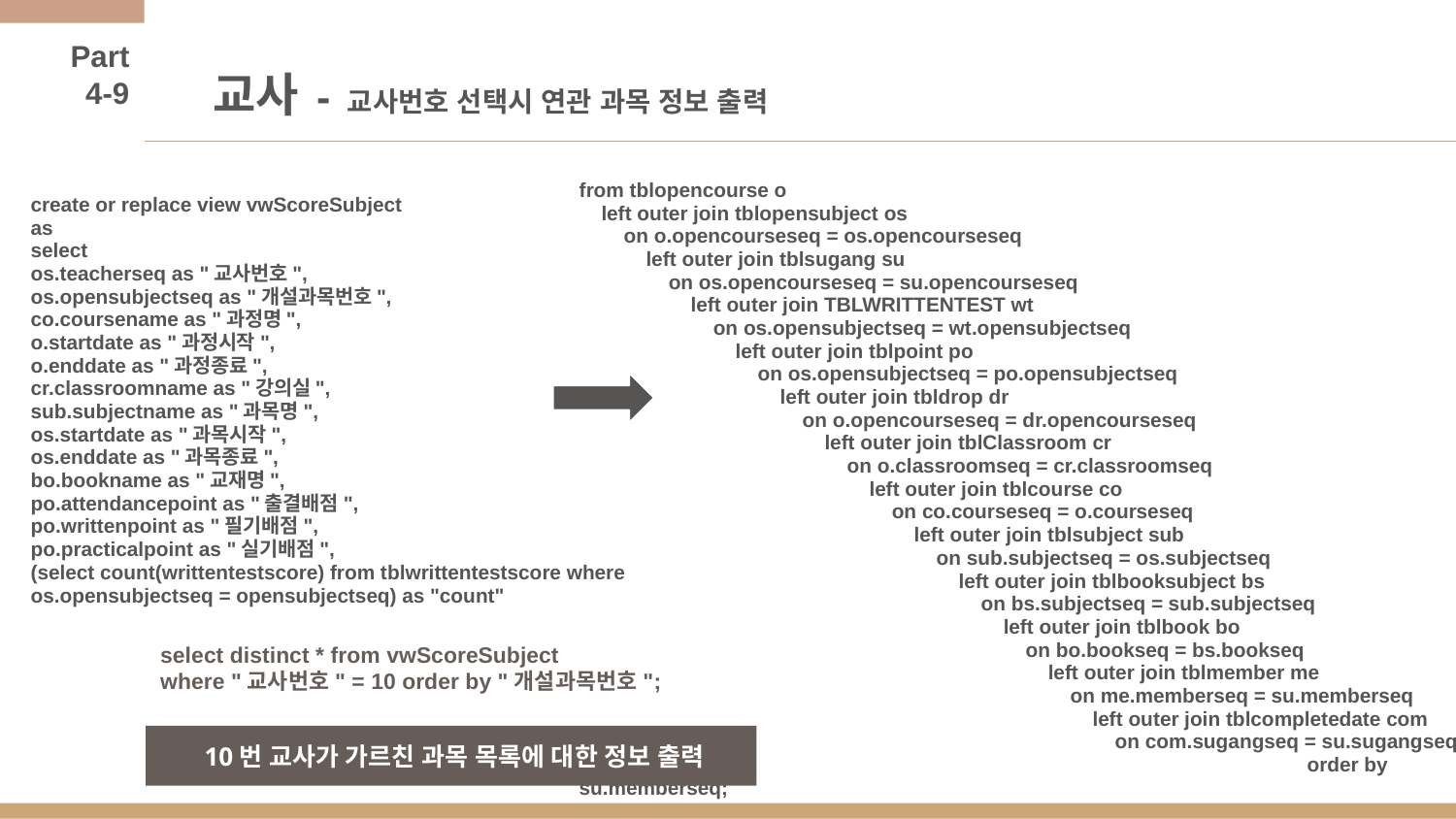

Part 4-9
# 교사 - 교사번호 선택시 연관 과목 정보 출력
from tblopencourse o
    left outer join tblopensubject os
        on o.opencourseseq = os.opencourseseq
            left outer join tblsugang su
                on os.opencourseseq = su.opencourseseq
                    left outer join TBLWRITTENTEST wt
                        on os.opensubjectseq = wt.opensubjectseq
                            left outer join tblpoint po
                                on os.opensubjectseq = po.opensubjectseq
                                    left outer join tbldrop dr
                                        on o.opencourseseq = dr.opencourseseq
                                            left outer join tblClassroom cr
                                                on o.classroomseq = cr.classroomseq
                                                    left outer join tblcourse co
                                                        on co.courseseq = o.courseseq
                                                            left outer join tblsubject sub
                                                                on sub.subjectseq = os.subjectseq
                                                                    left outer join tblbooksubject bs
                                                                        on bs.subjectseq = sub.subjectseq
                                                                            left outer join tblbook bo
                                                                                on bo.bookseq = bs.bookseq
                                                                                    left outer join tblmember me
                                                                                        on me.memberseq = su.memberseq
                                                                                            left outer join tblcompletedate com
                                                                                                on com.sugangseq = su.sugangseq
                                                                                		order by su.memberseq;

create or replace view vwScoreSubject
as
select
os.teacherseq as "교사번호",
os.opensubjectseq as "개설과목번호",
co.coursename as "과정명",
o.startdate as "과정시작",
o.enddate as "과정종료",
cr.classroomname as "강의실",
sub.subjectname as "과목명",
os.startdate as "과목시작",
os.enddate as "과목종료",
bo.bookname as "교재명",
po.attendancepoint as "출결배점",
po.writtenpoint as "필기배점",
po.practicalpoint as "실기배점",
(select count(writtentestscore) from tblwrittentestscore where os.opensubjectseq = opensubjectseq) as "count"

select distinct * from vwScoreSubject
where "교사번호" = 10 order by "개설과목번호";
 10번 교사가 가르친 과목 목록에 대한 정보 출력